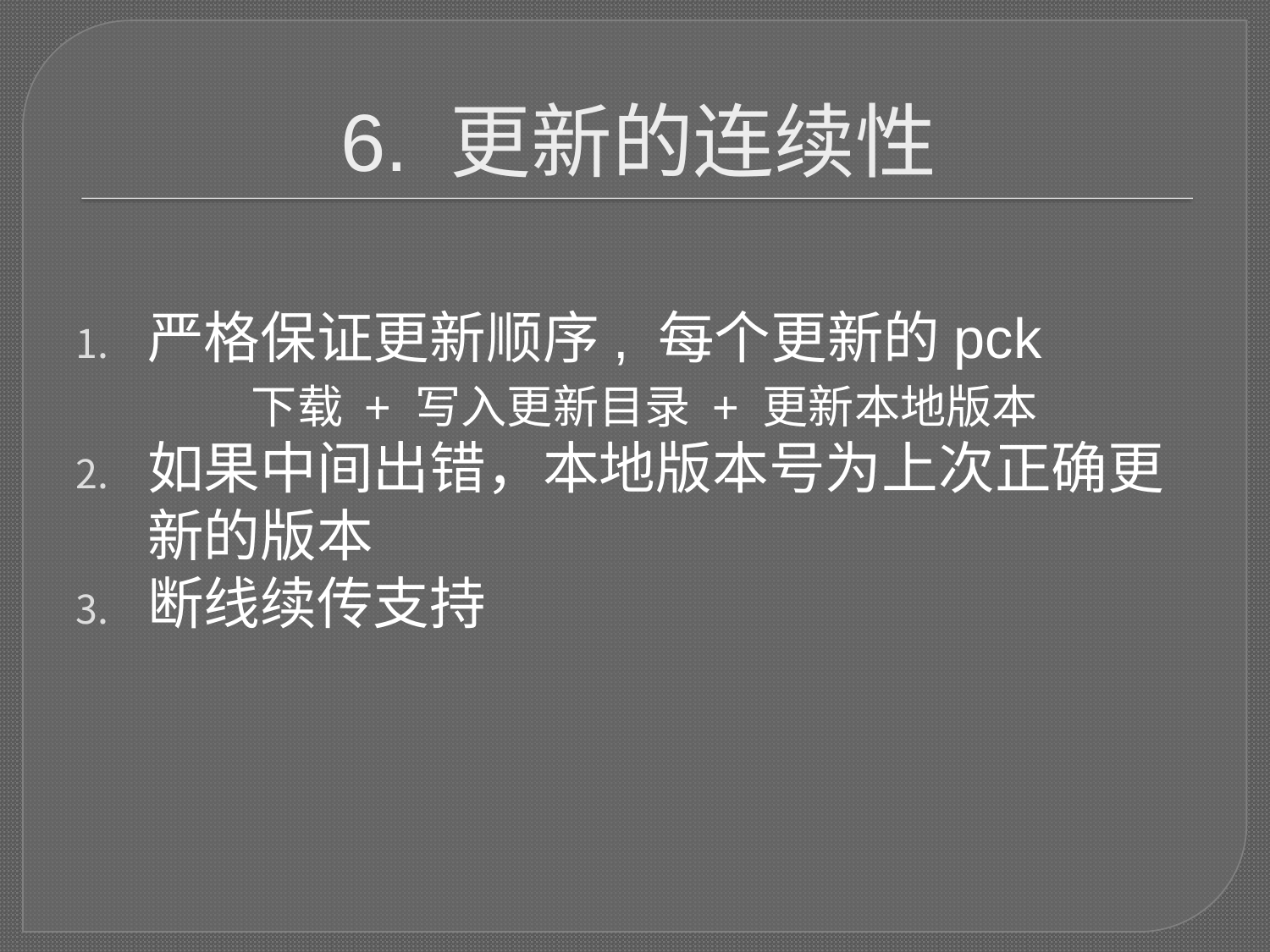

# 6. 更新的连续性
严格保证更新顺序, 每个更新的pck
	下载 + 写入更新目录 + 更新本地版本
如果中间出错，本地版本号为上次正确更新的版本
断线续传支持